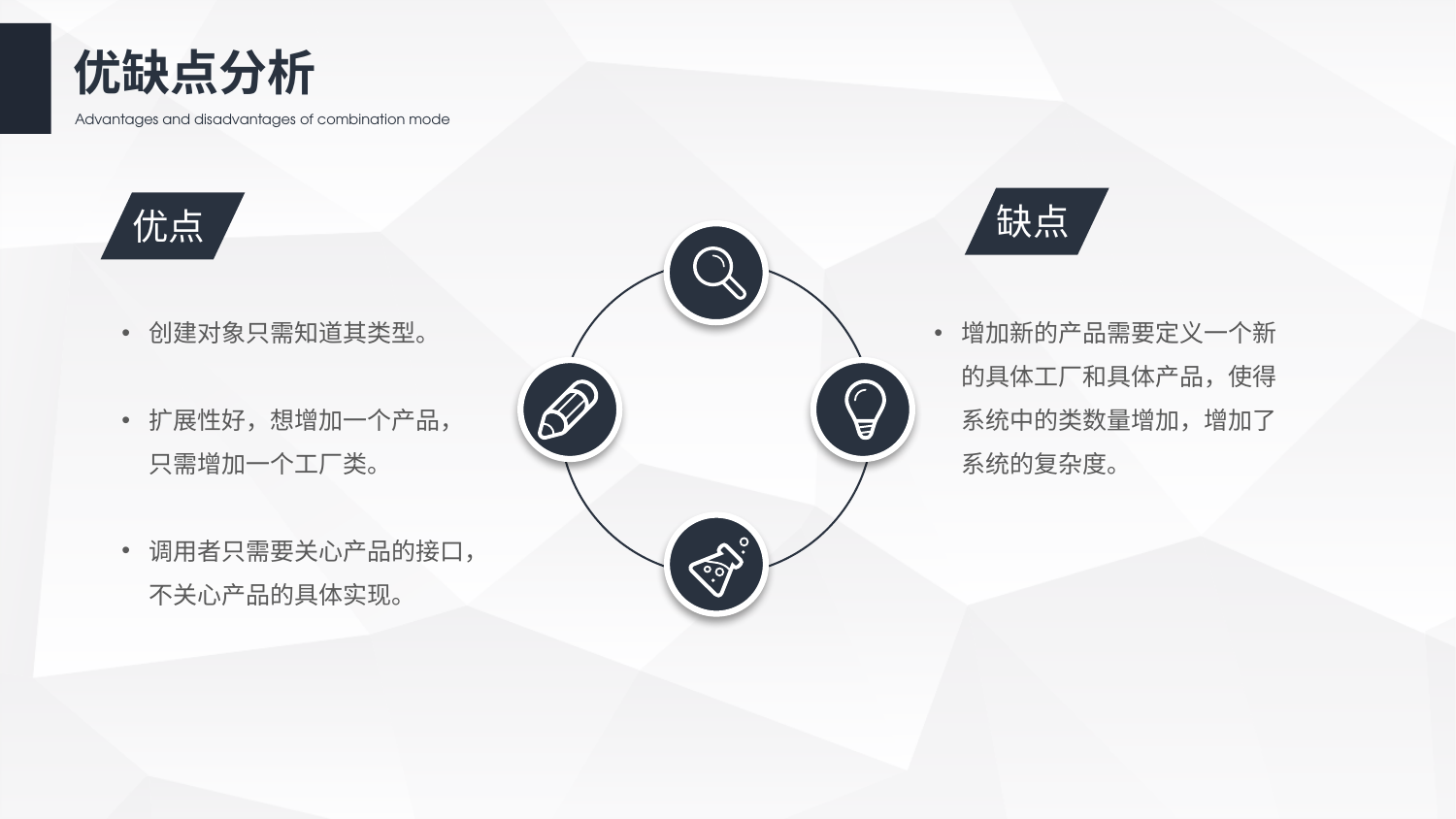

优缺点分析
Advantages and disadvantages of combination mode

缺点

优点

创建对象只需知道其类型。

扩展性好，想增加一个产品，只需增加一个工厂类。

调用者只需要关心产品的接口，不关心产品的具体实现。
增加新的产品需要定义一个新的具体工厂和具体产品，使得系统中的类数量增加，增加了系统的复杂度。